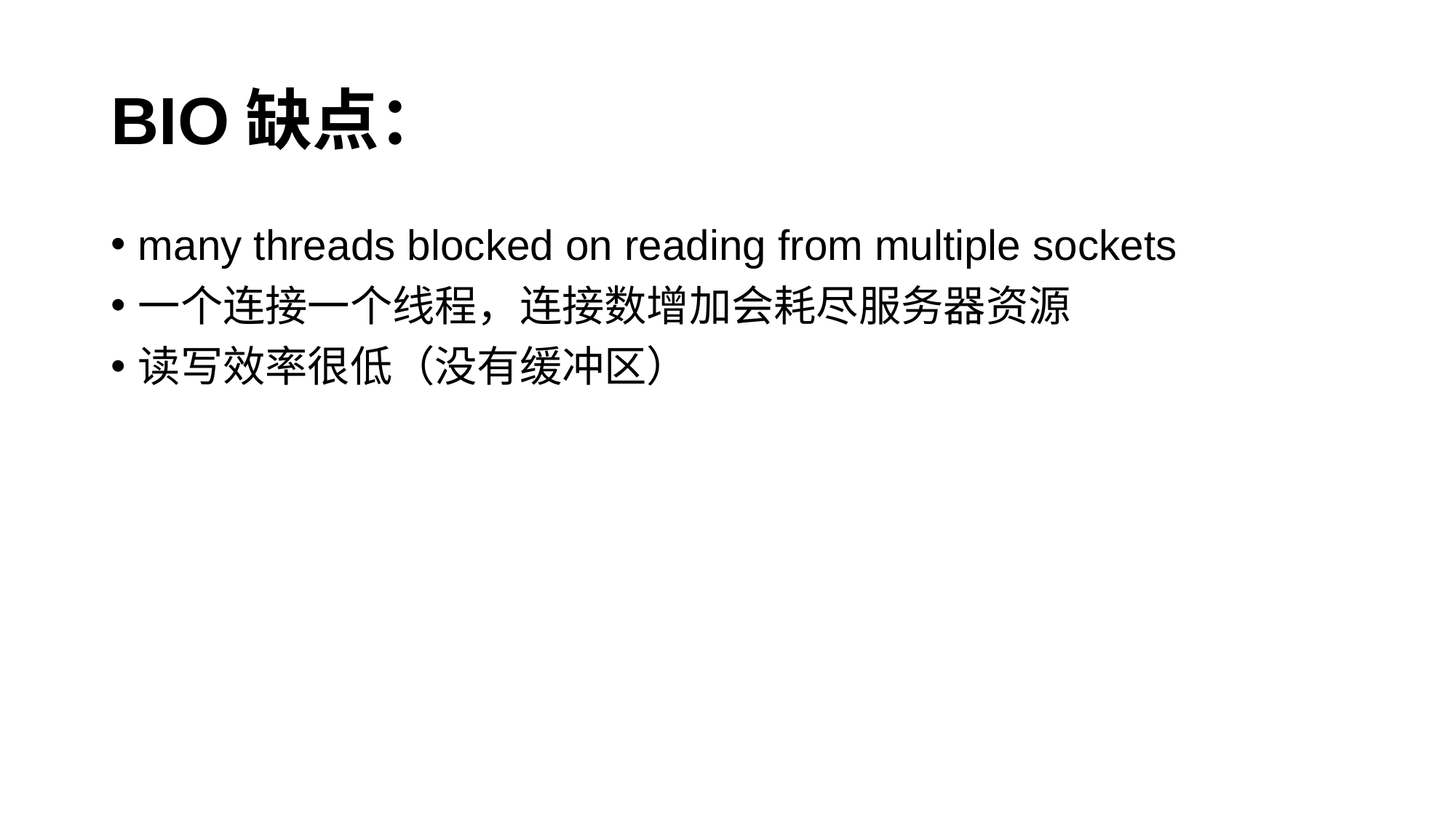

# BIO缺点：
many threads blocked on reading from multiple sockets
一个连接一个线程，连接数增加会耗尽服务器资源
读写效率很低（没有缓冲区）